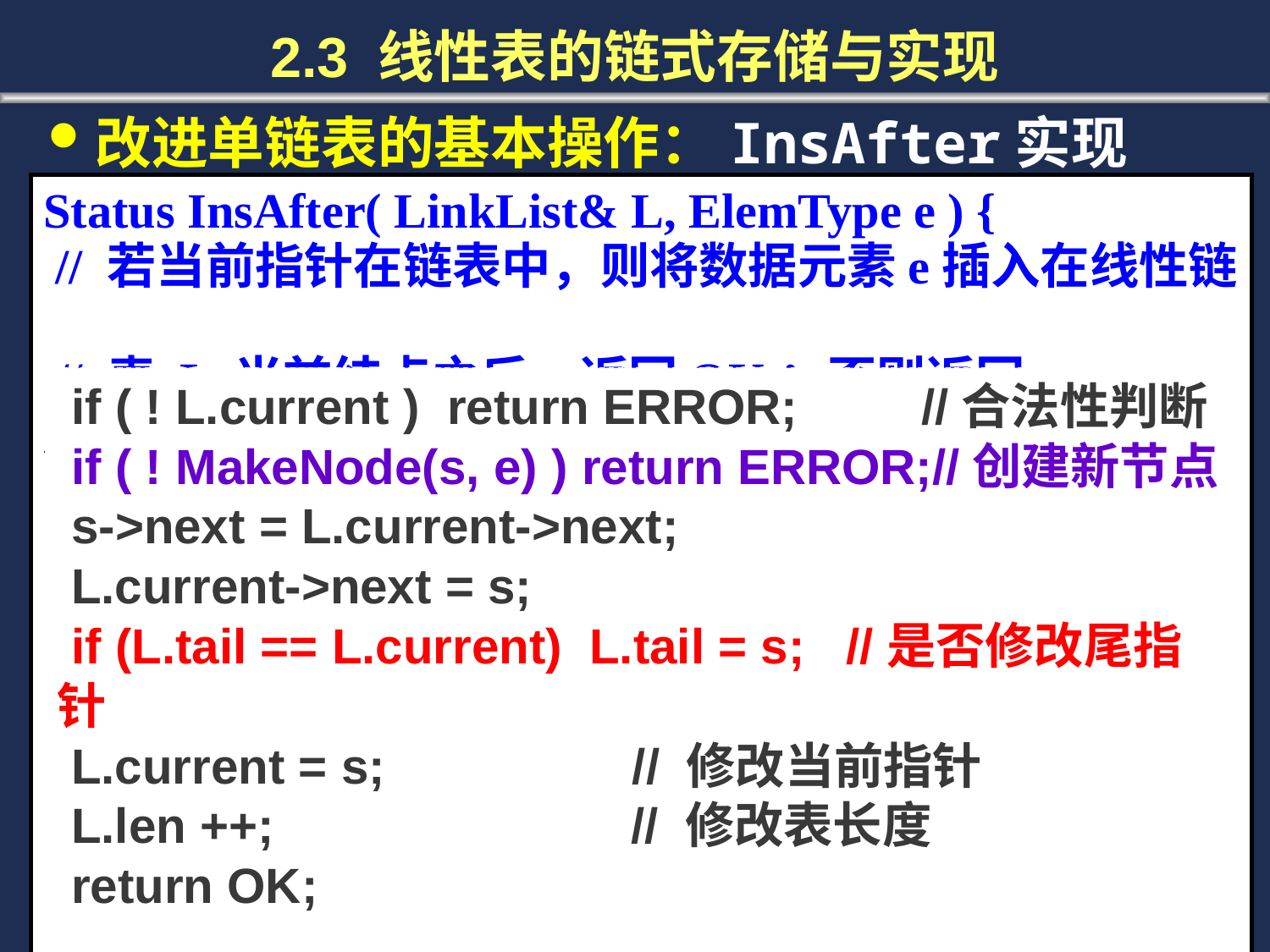

# 2.3 线性表的链式存储与实现
改进单链表的基本操作：InsAfter实现
Status InsAfter( LinkList& L, ElemType e ) {
 // 若当前指针在链表中，则将数据元素e插入在线性链
 // 表 L 当前结点之后，返回OK；否则返回ERROR。

 } // InsAfter
 if ( ! L.current )  return ERROR;         //合法性判断
 if ( ! MakeNode(s, e) ) return ERROR;//创建新节点
 s->next = L.current->next;
 L.current->next = s;
 if (L.tail == L.current)  L.tail = s;   //是否修改尾指针
 L.current = s;                  // 修改当前指针
 L.len ++;                          // 修改表长度
 return OK;